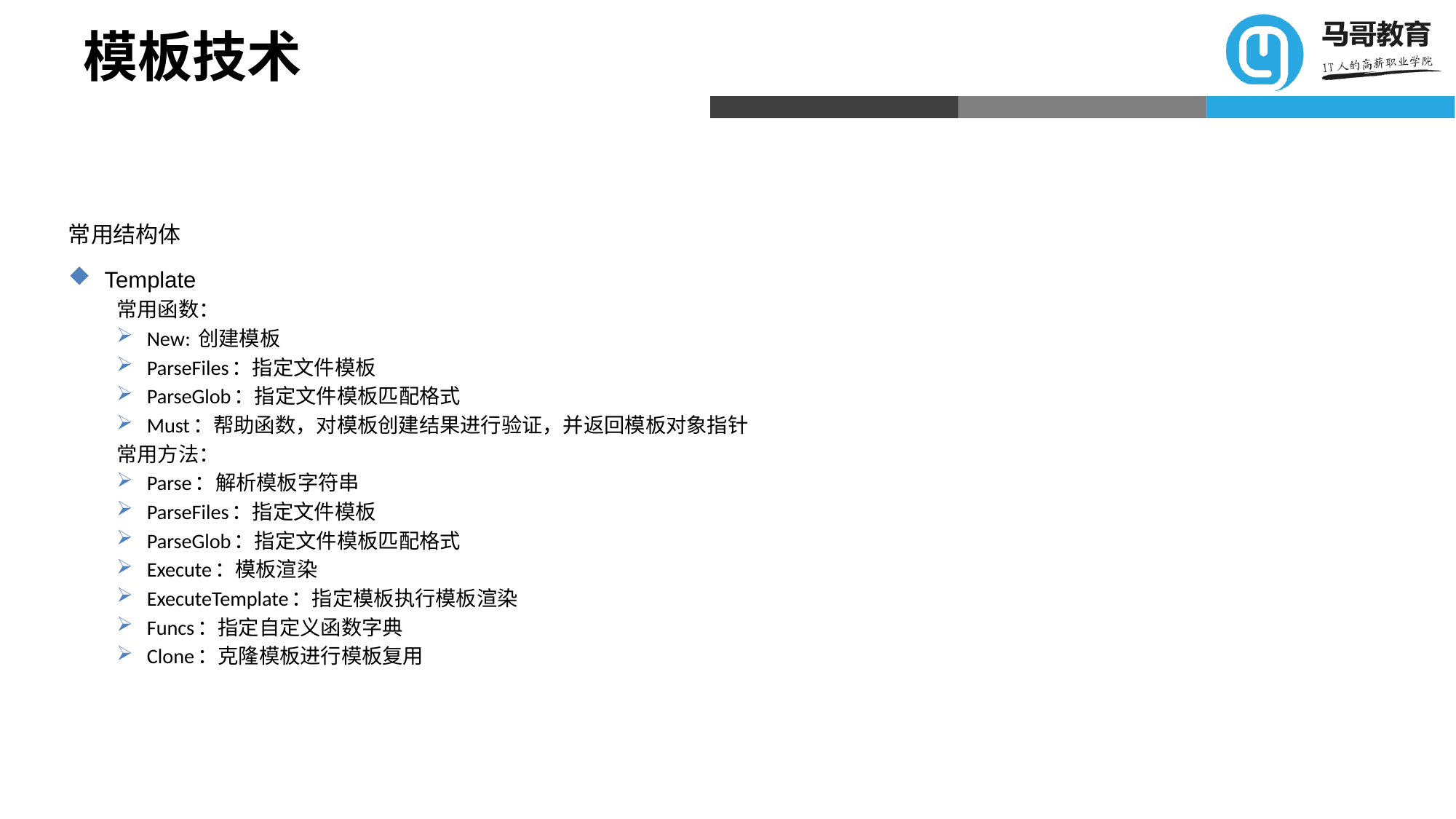

# 模板技术
常用结构体
Template
常用函数：
New: 创建模板
ParseFiles：指定文件模板
ParseGlob：指定文件模板匹配格式
Must：帮助函数，对模板创建结果进行验证，并返回模板对象指针
常用方法：
Parse：解析模板字符串
ParseFiles：指定文件模板
ParseGlob：指定文件模板匹配格式
Execute：模板渲染
ExecuteTemplate：指定模板执行模板渲染
Funcs：指定自定义函数字典
Clone：克隆模板进行模板复用